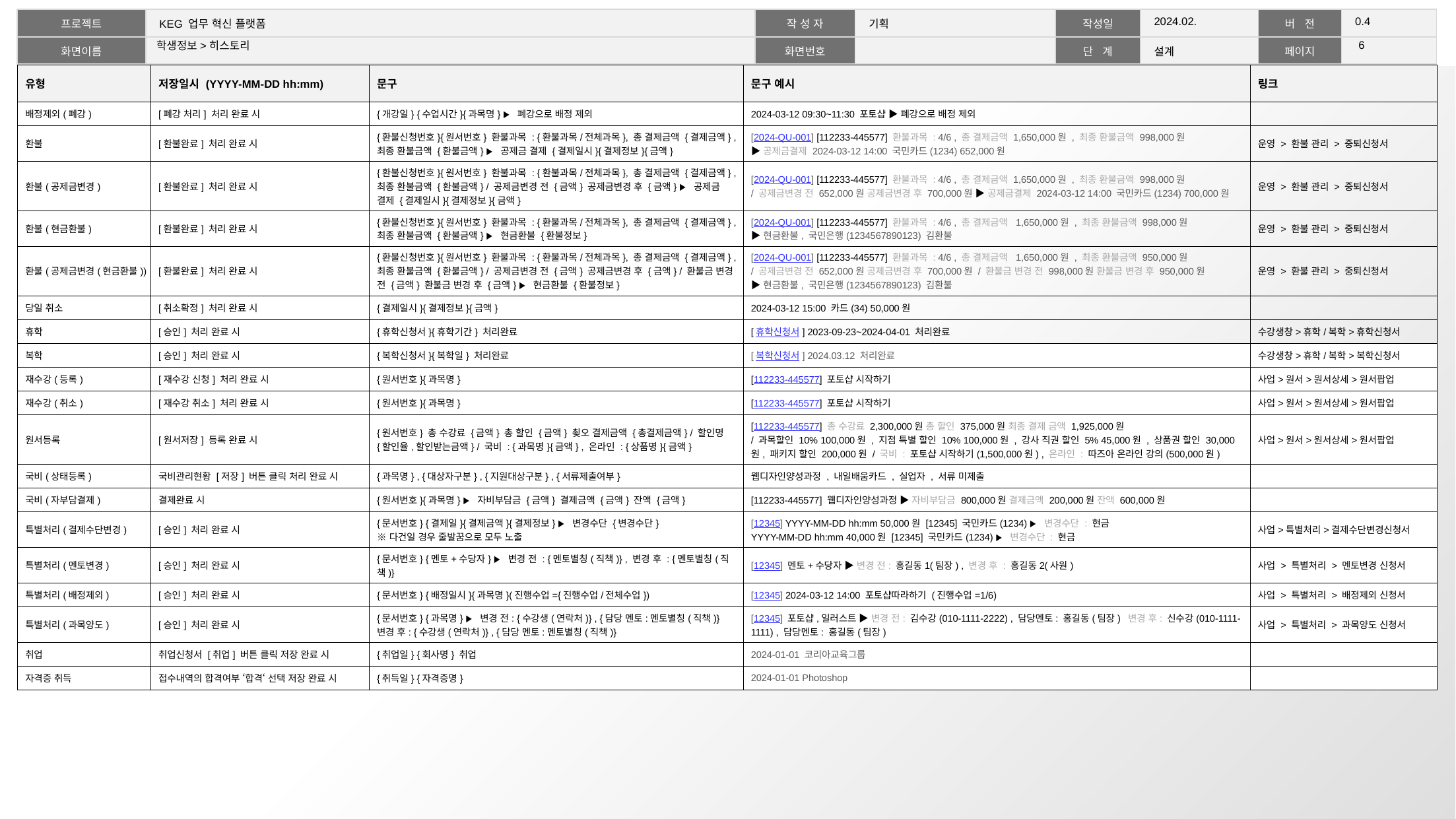

6

# 학생정보>히스토리
| 유형 | 저장일시 (YYYY-MM-DD hh:mm) | 문구 | 문구 예시 | 링크 |
| --- | --- | --- | --- | --- |
| 배정제외(폐강) | [폐강 처리] 처리 완료 시 | {개강일} {수업시간}{과목명} ▶ 폐강으로 배정 제외 | 2024-03-12 09:30~11:30 포토샵 ▶ 폐강으로 배정 제외 |  |
| 환불 | [환불완료] 처리 완료 시 | {환불신청번호}{원서번호} 환불과목 : {환불과목/전체과목}, 총 결제금액 {결제금액} , 최종 환불금액 {환불금액} ▶ 공제금 결제 {결제일시}{결제정보}{금액} | [2024-QU-001] [112233-445577] 환불과목 : 4/6 , 총 결제금액 1,650,000원 , 최종 환불금액 998,000원 ▶ 공제금결제 2024-03-12 14:00 국민카드(1234) 652,000원 | 운영 > 환불 관리 > 중퇴신청서 |
| 환불(공제금변경) | [환불완료] 처리 완료 시 | {환불신청번호}{원서번호} 환불과목 : {환불과목/전체과목}, 총 결제금액 {결제금액} , 최종 환불금액 {환불금액} / 공제금변경 전 {금액} 공제금변경 후 {금액} ▶ 공제금 결제 {결제일시}{결제정보}{금액} | [2024-QU-001] [112233-445577] 환불과목 : 4/6 , 총 결제금액 1,650,000원 , 최종 환불금액 998,000원 / 공제금변경 전 652,000원 공제금변경 후 700,000원 ▶ 공제금결제 2024-03-12 14:00 국민카드(1234) 700,000원 | 운영 > 환불 관리 > 중퇴신청서 |
| 환불(현금환불) | [환불완료] 처리 완료 시 | {환불신청번호}{원서번호} 환불과목 : {환불과목/전체과목}, 총 결제금액 {결제금액} , 최종 환불금액 {환불금액} ▶ 현금환불 {환불정보} | [2024-QU-001] [112233-445577] 환불과목 : 4/6 , 총 결제금액 1,650,000원 , 최종 환불금액 998,000원 ▶ 현금환불, 국민은행(1234567890123) 김환불 | 운영 > 환불 관리 > 중퇴신청서 |
| 환불(공제금변경(현금환불)) | [환불완료] 처리 완료 시 | {환불신청번호}{원서번호} 환불과목 : {환불과목/전체과목}, 총 결제금액 {결제금액} , 최종 환불금액 {환불금액} / 공제금변경 전 {금액} 공제금변경 후 {금액} / 환불금 변경 전 {금액} 환불금 변경 후 {금액} ▶ 현금환불 {환불정보} | [2024-QU-001] [112233-445577] 환불과목 : 4/6 , 총 결제금액 1,650,000원 , 최종 환불금액 950,000원 / 공제금변경 전 652,000원 공제금변경 후 700,000원 / 환불금 변경 전 998,000원 환불금 변경 후 950,000원 ▶ 현금환불, 국민은행(1234567890123) 김환불 | 운영 > 환불 관리 > 중퇴신청서 |
| 당일 취소 | [취소확정] 처리 완료 시 | {결제일시}{결제정보}{금액} | 2024-03-12 15:00 카드(34) 50,000원 |  |
| 휴학 | [승인] 처리 완료 시 | {휴학신청서}{휴학기간} 처리완료 | [휴학신청서] 2023-09-23~2024-04-01 처리완료 | 수강생창>휴학/복학>휴학신청서 |
| 복학 | [승인] 처리 완료 시 | {복학신청서}{복학일} 처리완료 | [복학신청서] 2024.03.12 처리완료 | 수강생창>휴학/복학>복학신청서 |
| 재수강(등록) | [재수강 신청] 처리 완료 시 | {원서번호}{과목명} | [112233-445577] 포토샵 시작하기 | 사업>원서>원서상세>원서팝업 |
| 재수강(취소) | [재수강 취소] 처리 완료 시 | {원서번호}{과목명} | [112233-445577] 포토샵 시작하기 | 사업>원서>원서상세>원서팝업 |
| 원서등록 | [원서저장] 등록 완료 시 | {원서번호} 총 수강료 {금액} 총 할인 {금액} 쵲오 결제금액 {총결제금액} / 할인명{할인율,할인받는금액} / 국비 : {과목명}{금액} , 온라인 : {상품명}{금액} | [112233-445577] 총 수강료 2,300,000원 총 할인 375,000원 최종 결제 금액 1,925,000원 / 과목할인 10% 100,000원 , 지점 특별 할인 10% 100,000원 , 강사 직권 할인 5% 45,000원 , 상품권 할인 30,000원, 패키지 할인 200,000원 / 국비 : 포토샵 시작하기(1,500,000원) , 온라인 : 따즈아 온라인 강의(500,000원) | 사업>원서>원서상세>원서팝업 |
| 국비(상태등록) | 국비관리현황 [저장] 버튼 클릭 처리 완료 시 | {과목명} , {대상자구분} , {지원대상구분} , {서류제출여부} | 웹디자인양성과정 , 내일배움카드 , 실업자 , 서류 미제출 |  |
| 국비(자부담결제) | 결제완료 시 | {원서번호}{과목명} ▶ 자비부담금 {금액} 결제금액 {금액} 잔액 {금액} | [112233-445577] 웹디자인양성과정 ▶ 자비부담금 800,000원 결제금액 200,000원 잔액 600,000원 |  |
| 특별처리(결제수단변경) | [승인] 처리 완료 시 | {문서번호} {결제일}{결제금액}{결제정보} ▶ 변경수단 {변경수단} ※다건일 경우 줄발꿈으로 모두 노출 | [12345] YYYY-MM-DD hh:mm 50,000원 [12345] 국민카드(1234) ▶ 변경수단 : 현금 YYYY-MM-DD hh:mm 40,000원 [12345] 국민카드(1234) ▶ 변경수단 : 현금 | 사업>특별처리>결제수단변경신청서 |
| 특별처리(멘토변경) | [승인] 처리 완료 시 | {문서번호} {멘토+수당자} ▶ 변경 전 : {멘토별칭(직책)} , 변경 후 : {멘토별칭(직책)} | [12345] 멘토+수당자 ▶ 변경 전: 홍길동1(팀장) , 변경 후 : 홍길동2(사원) | 사업 > 특별처리 > 멘토변경 신청서 |
| 특별처리(배정제외) | [승인] 처리 완료 시 | {문서번호} {배정일시}{과목명}(진행수업={진행수업/전체수업}) | [12345] 2024-03-12 14:00 포토샵따라하기 (진행수업=1/6) | 사업 > 특별처리 > 배정제외 신청서 |
| 특별처리(과목양도) | [승인] 처리 완료 시 | {문서번호} {과목명} ▶ 변경 전: {수강생(연락처)} , {담당 멘토:멘토별칭(직책)} 변경 후: {수강생(연락처)} , {담당 멘토:멘토별칭(직책)} | [12345] 포토샵,일러스트 ▶ 변경 전: 김수강(010-1111-2222) , 담당멘토: 홍길동(팀장) 변경 후: 신수강(010-1111-1111) , 담당멘토: 홍길동(팀장) | 사업 > 특별처리 > 과목양도 신청서 |
| 취업 | 취업신청서 [취업] 버튼 클릭 저장 완료 시 | {취업일} {회사명} 취업 | 2024-01-01 코리아교육그룹 |  |
| 자격증 취득 | 접수내역의 합격여부 ‘합격‘ 선택 저장 완료 시 | {취득일} {자격증명} | 2024-01-01 Photoshop |  |